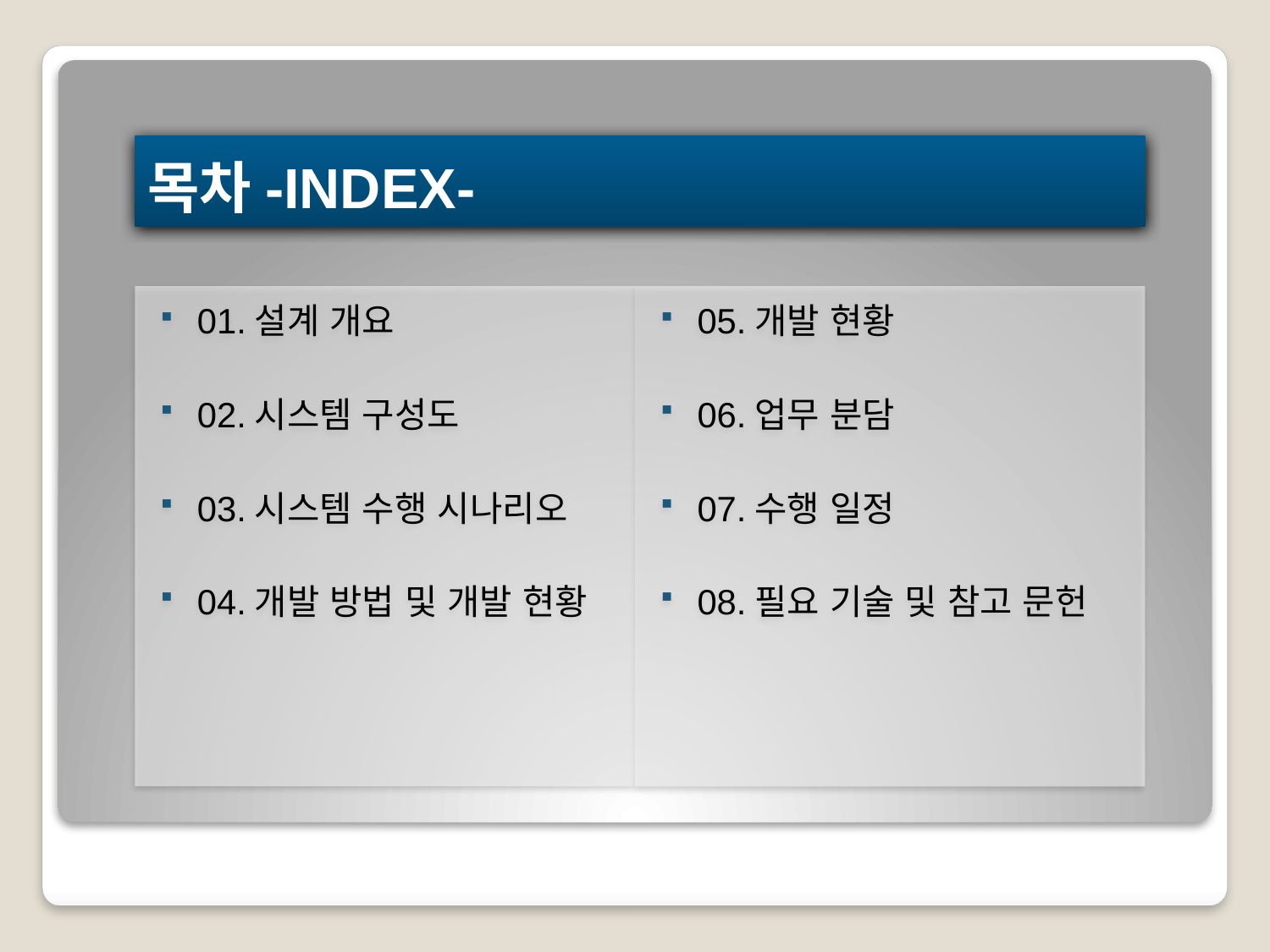

# 목차-INDEX-
01.설계 개요

02.시스템 구성도

03.시스템 수행 시나리오

04.개발 방법 및 개발 현황

05.개발 현황

06.업무 분담

07.수행 일정

08.필요 기술 및 참고 문헌